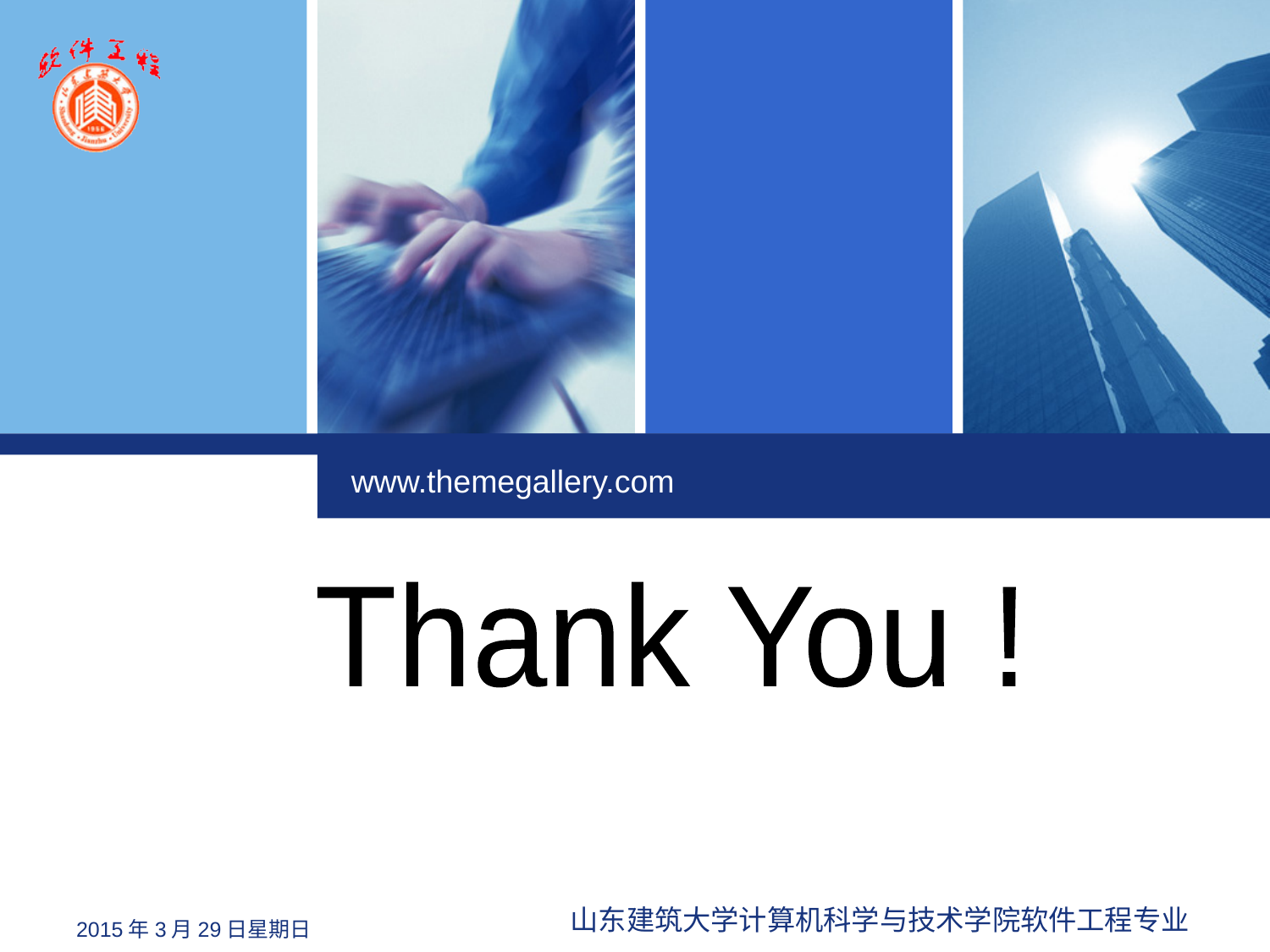

www.themegallery.com
Thank You !
Click to edit company slogan .
山东建筑大学计算机科学与技术学院软件工程专业
2015年3月29日星期日